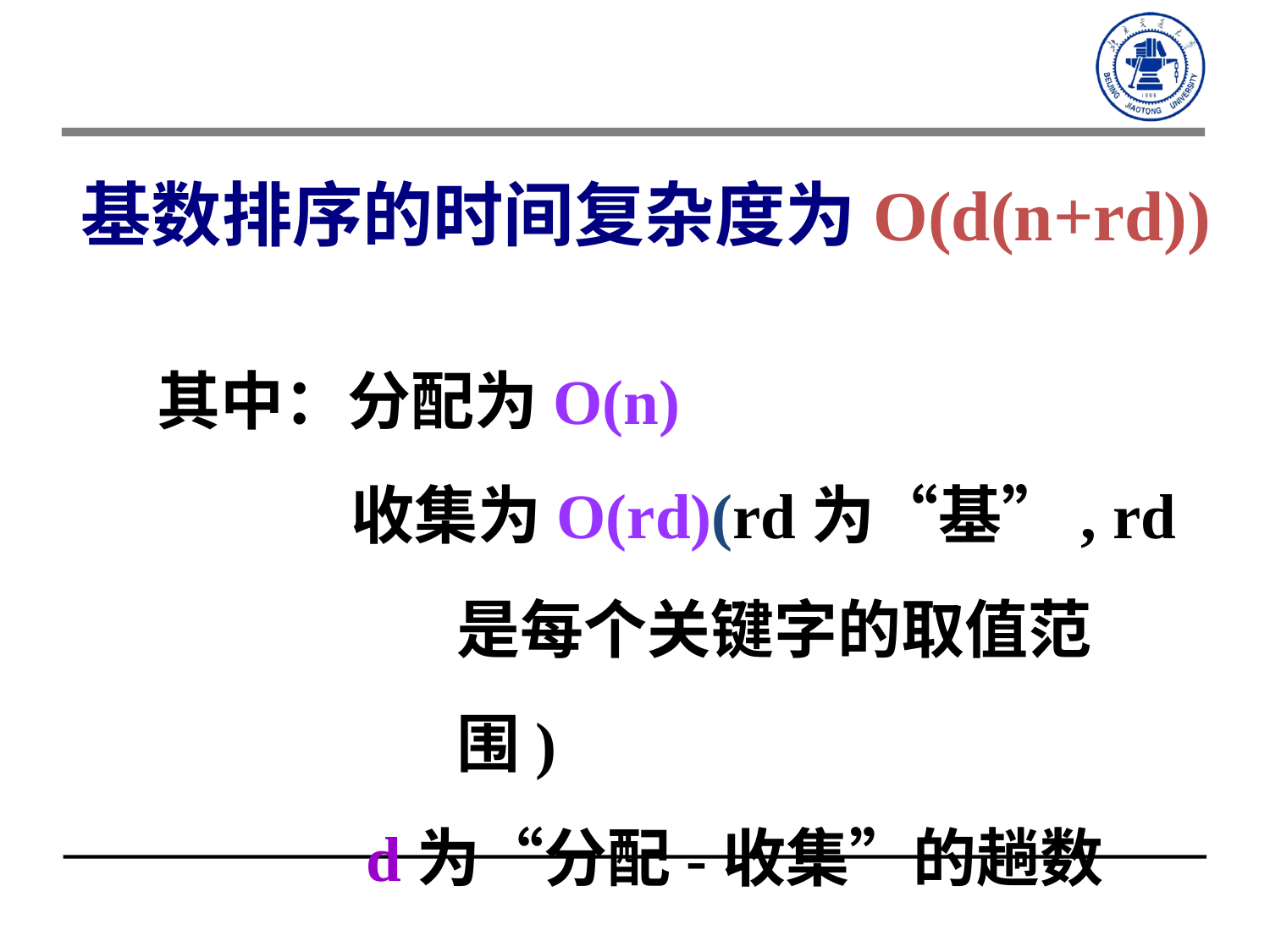

基数排序的时间复杂度为O(d(n+rd))
其中：分配为O(n)
      　  收集为O(rd)(rd为“基”, rd是每个关键字的取值范围)
      　  d为“分配-收集”的趟数